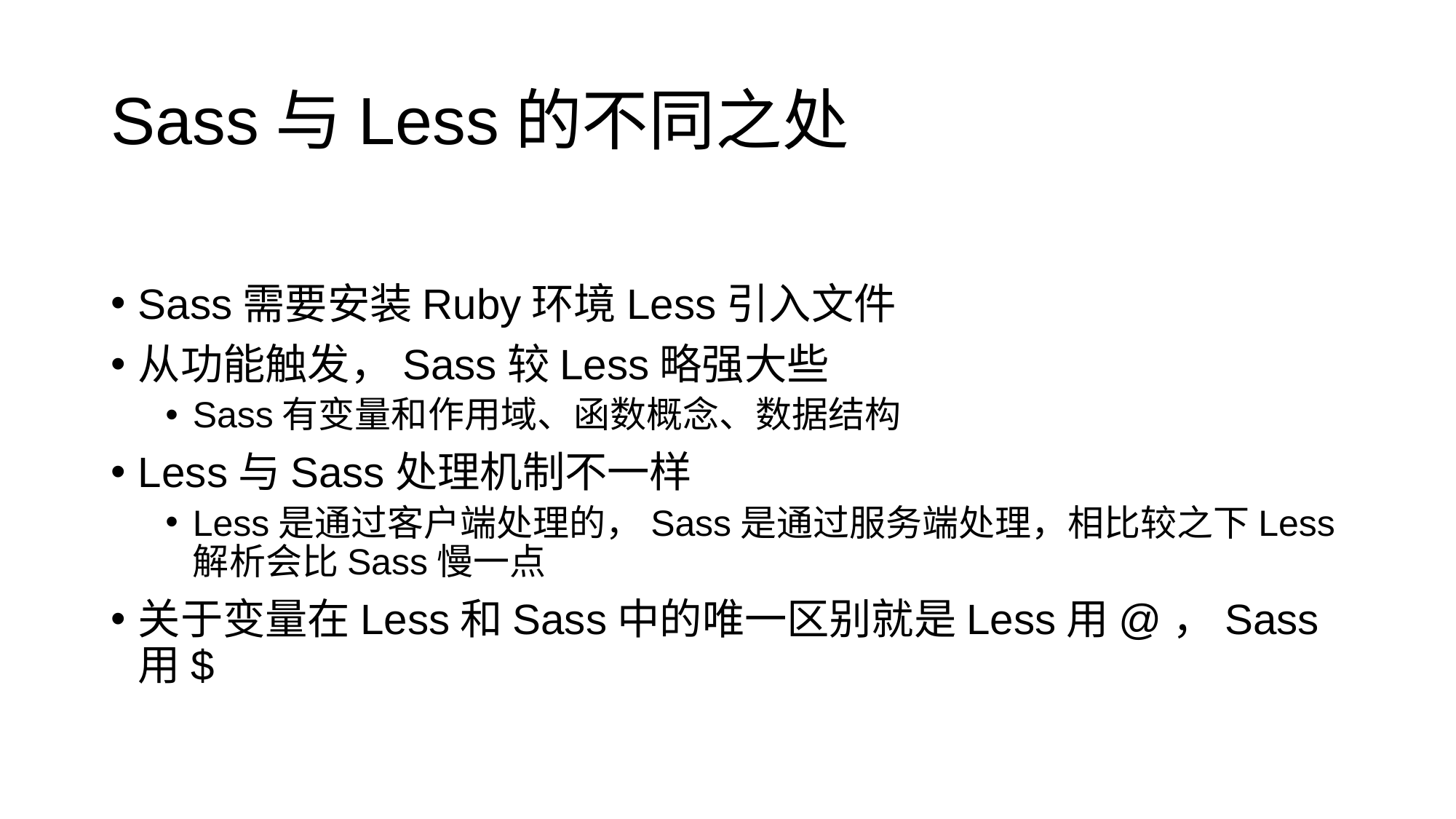

# Sass与Less的不同之处

Sass需要安装Ruby环境Less引入文件
从功能触发，Sass较Less略强大些
Sass有变量和作用域、函数概念、数据结构
Less与Sass处理机制不一样
Less是通过客户端处理的，Sass是通过服务端处理，相比较之下Less解析会比Sass慢一点
关于变量在Less和Sass中的唯一区别就是Less用@，Sass用$